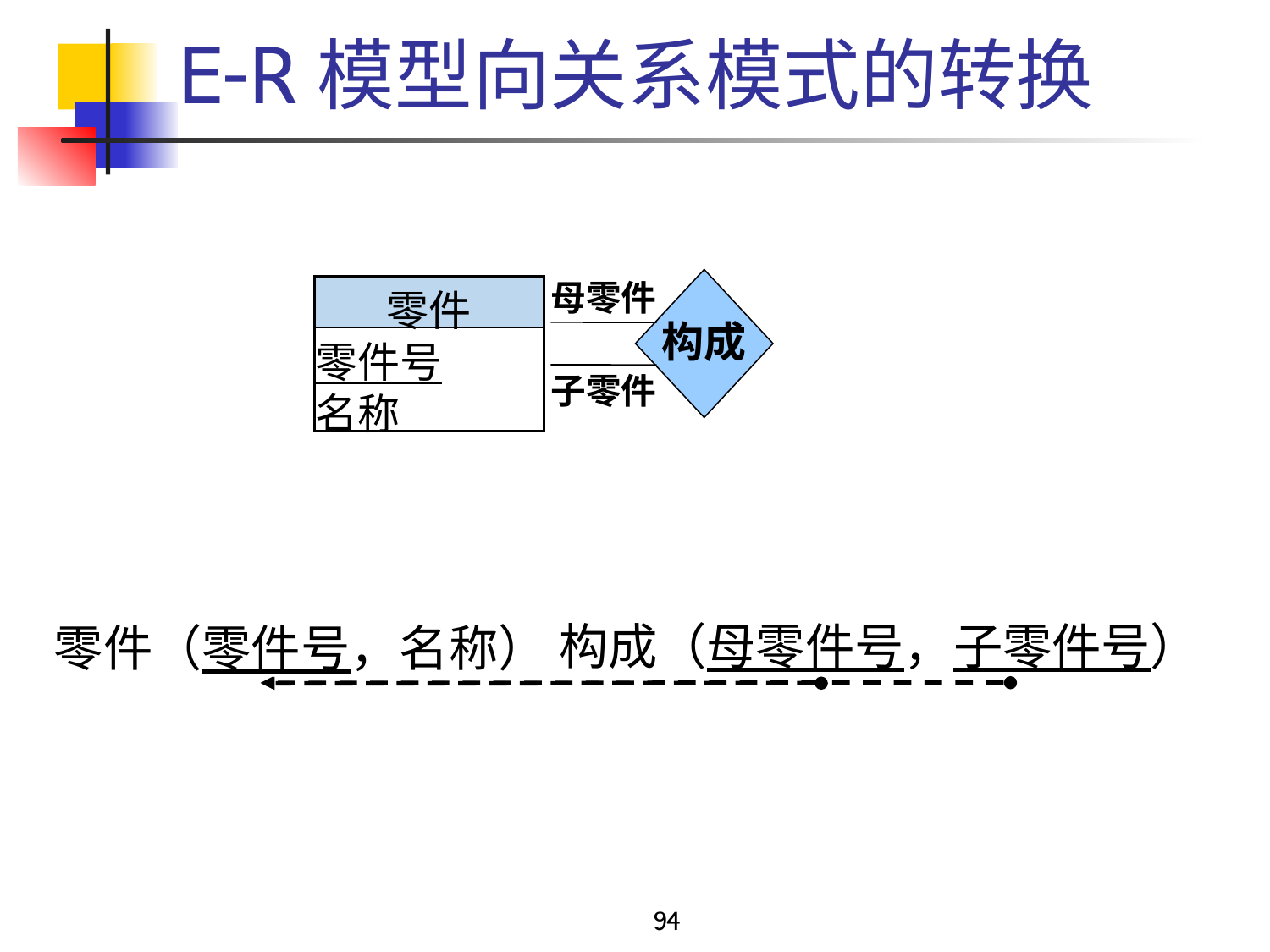

# E-R模型向关系模式的转换
母零件
构成

子零件

| 零件 |
| --- |
| 零件号 |
| 名称 |
构成（母零件号，子零件号）
零件（零件号，名称）
94